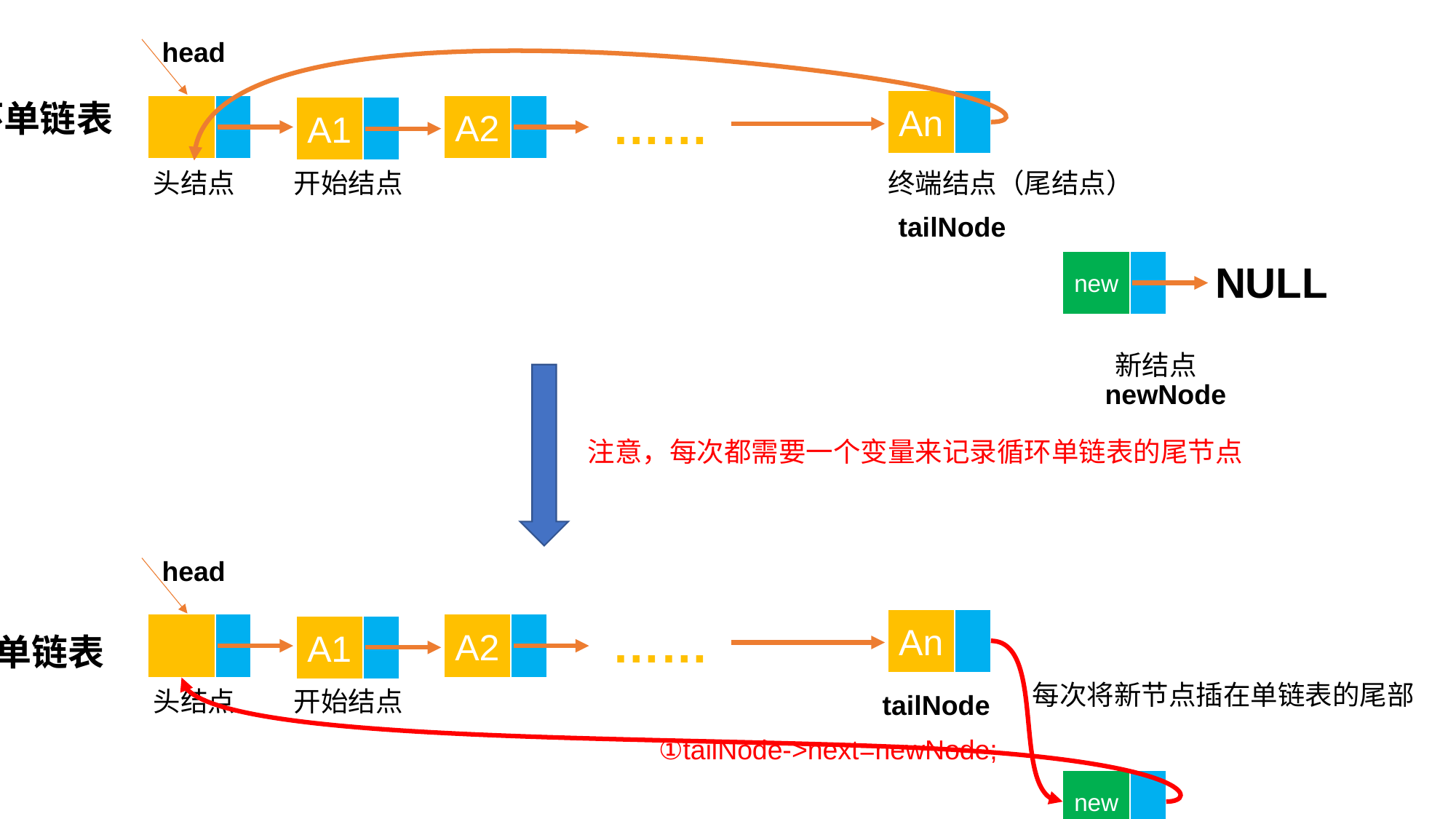

head
带头结点的循环单链表
……
An

A2

A1

头结点
开始结点
终端结点（尾结点）
tailNode
NULL
new

新结点

newNode
注意，每次都需要一个变量来记录循环单链表的尾节点
head
……
An

A2

A1

带头结点的循环单链表
每次将新节点插在单链表的尾部
头结点
开始结点
tailNode
①tailNode->next=newNode;
new

②newNode->next=head;
新结点
终端结点（尾结点）
tailNode
③tailNode=newNode;